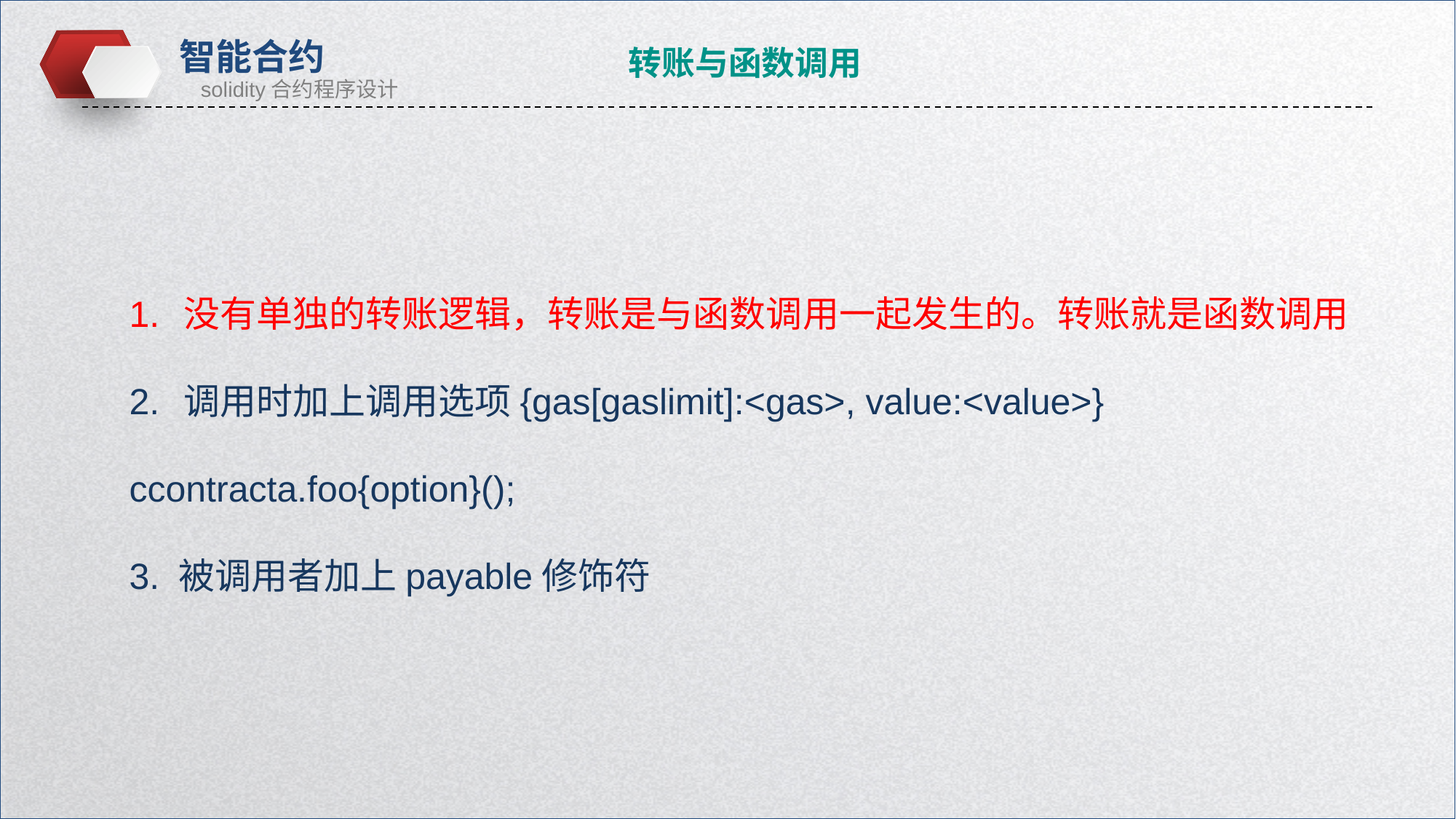

转账与函数调用
没有单独的转账逻辑，转账是与函数调用一起发生的。转账就是函数调用
调用时加上调用选项{gas[gaslimit]:<gas>, value:<value>}
ccontracta.foo{option}();
3. 被调用者加上payable修饰符